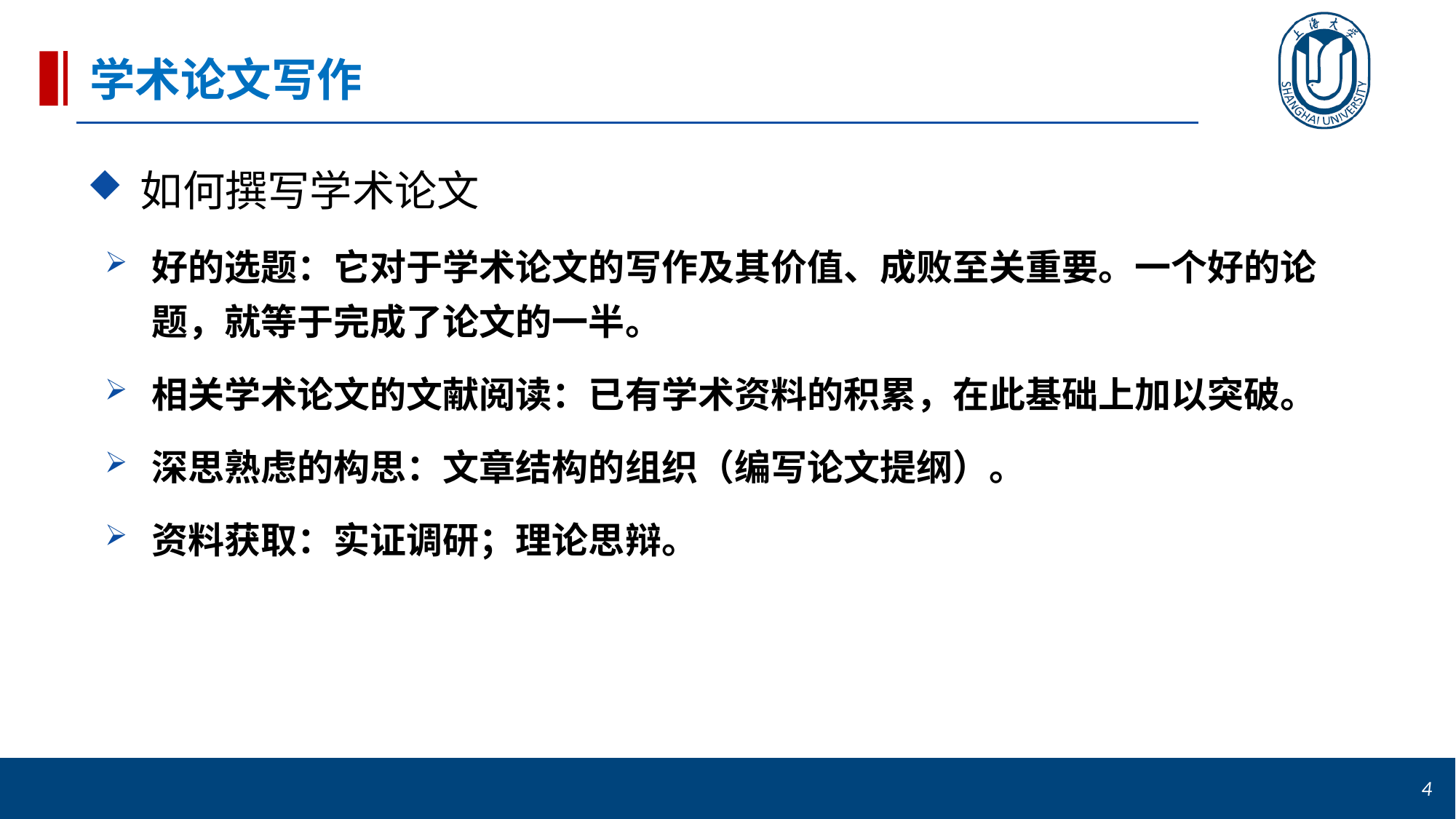

# 学术论文写作
如何撰写学术论文
好的选题：它对于学术论文的写作及其价值、成败至关重要。一个好的论题，就等于完成了论文的一半。
相关学术论文的文献阅读：已有学术资料的积累，在此基础上加以突破。
深思熟虑的构思：文章结构的组织（编写论文提纲）。
资料获取：实证调研；理论思辩。
4